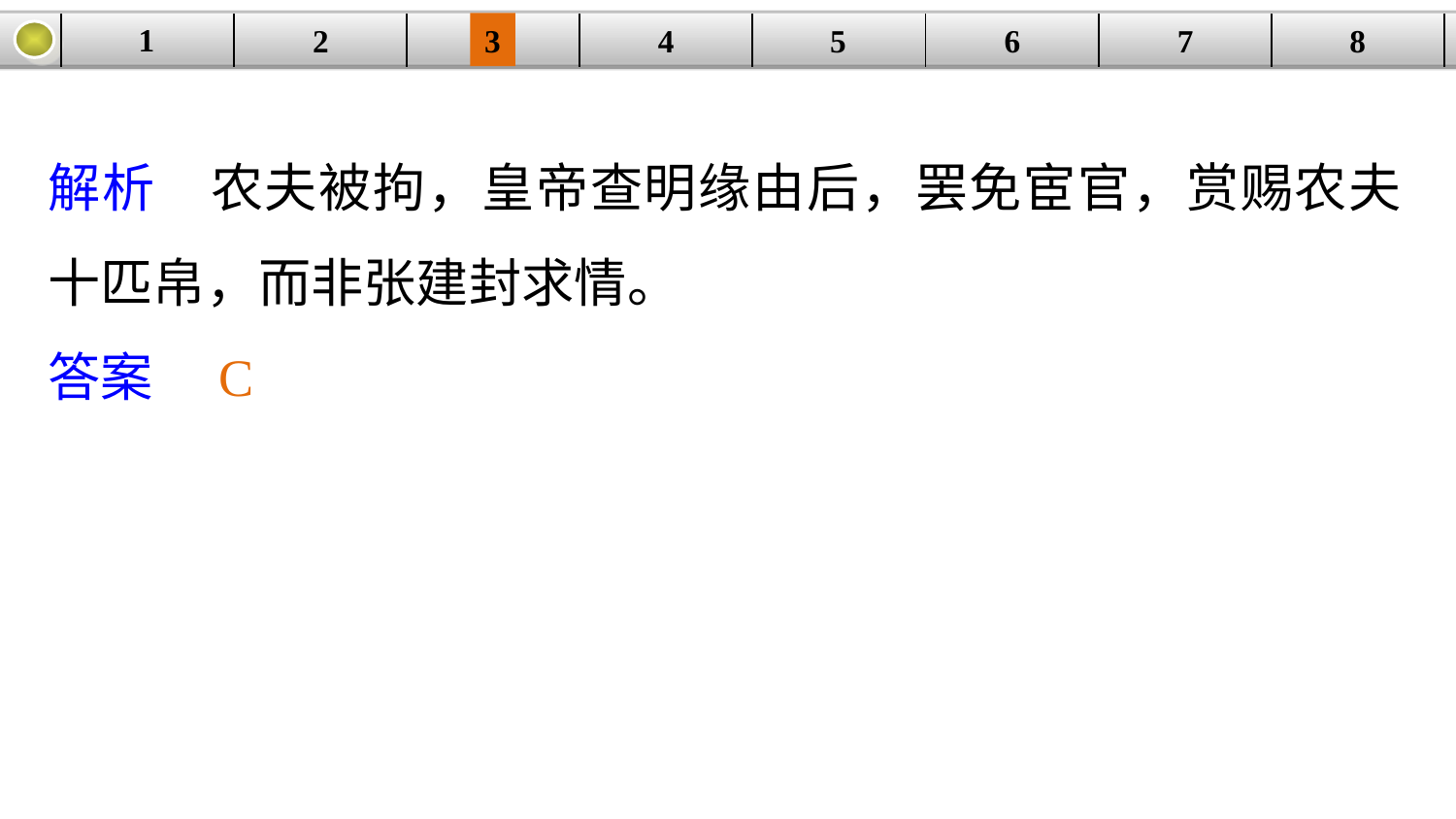

1
3
4
5
6
8
2
|  |  |  |  |  |  |  |  |
| --- | --- | --- | --- | --- | --- | --- | --- |
7

解析　农夫被拘，皇帝查明缘由后，罢免宦官，赏赐农夫十匹帛，而非张建封求情。
答案　C